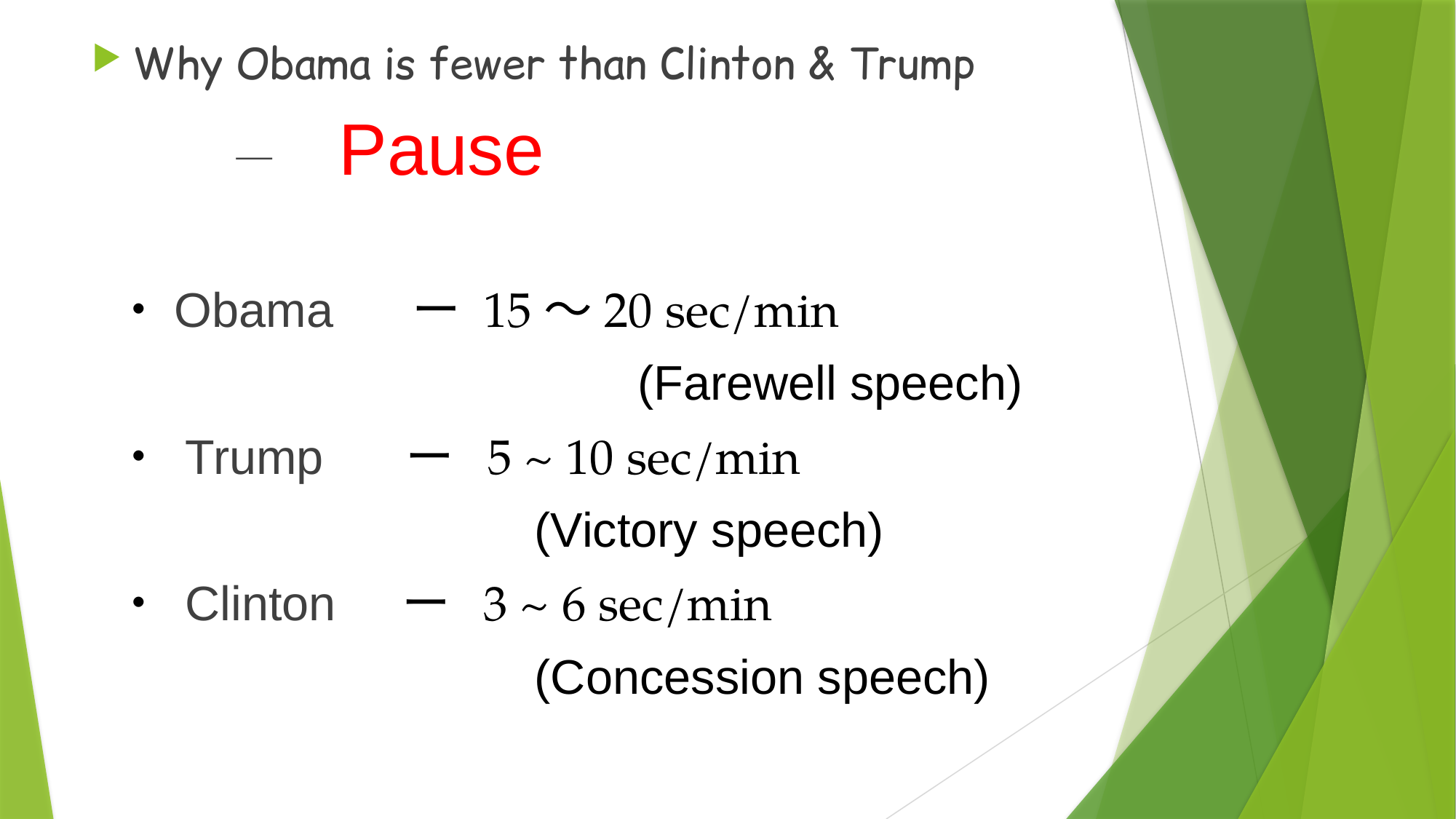

Why Obama is fewer than Clinton & Trump
               —　Pause

 ・Obama     ー 15～20 sec/min
　　　　　　　　　　　(Farewell speech)
 ・ Trump　  ー  5 ~ 10 sec/min
                                　  (Victory speech)
 ・ Clinton    ー  3 ~ 6 sec/min
                                 　 (Concession speech)